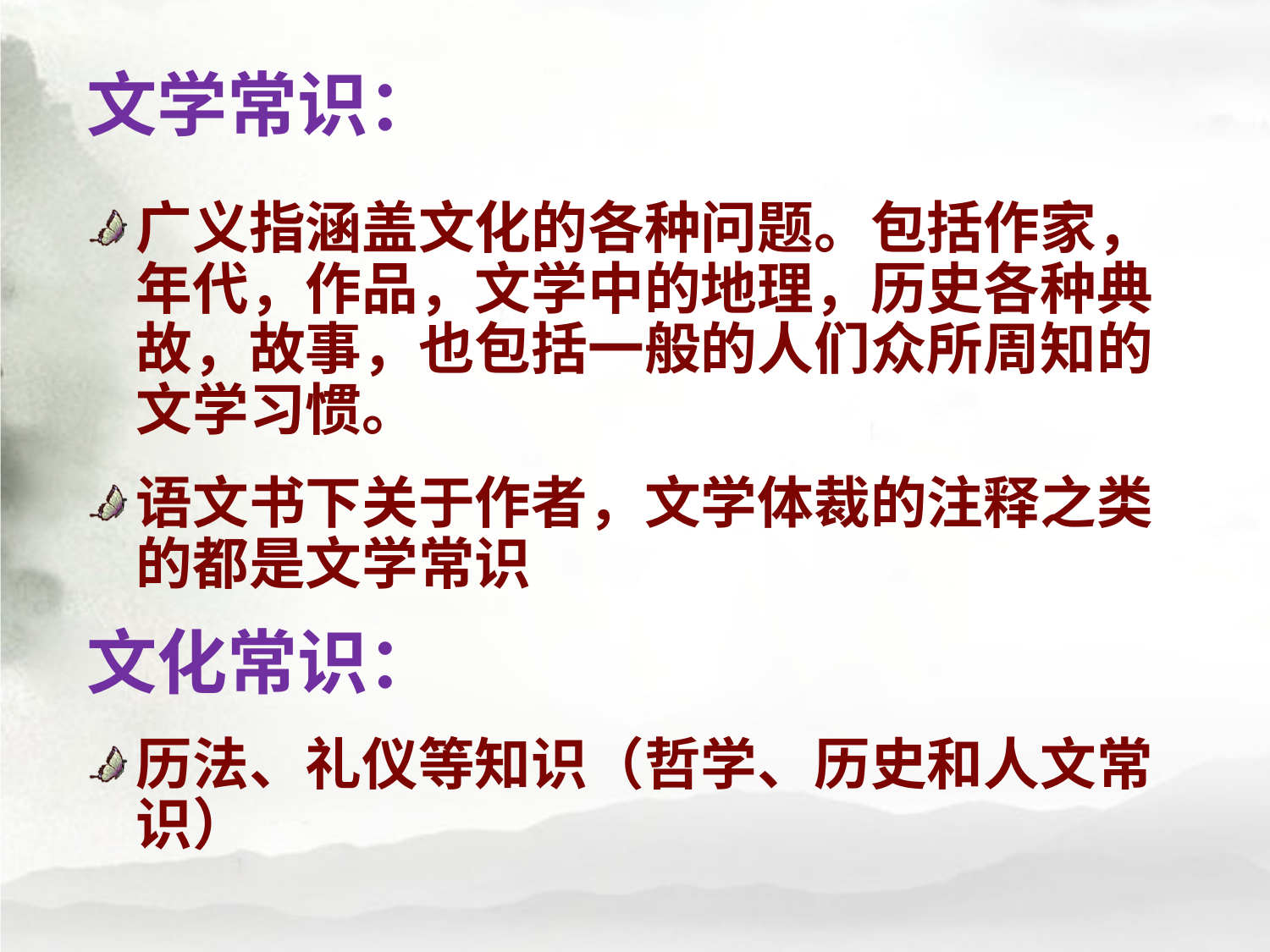

# 文学常识：
广义指涵盖文化的各种问题。包括作家，年代，作品，文学中的地理，历史各种典故，故事，也包括一般的人们众所周知的文学习惯。
语文书下关于作者，文学体裁的注释之类的都是文学常识
文化常识：
历法、礼仪等知识（哲学、历史和人文常识）